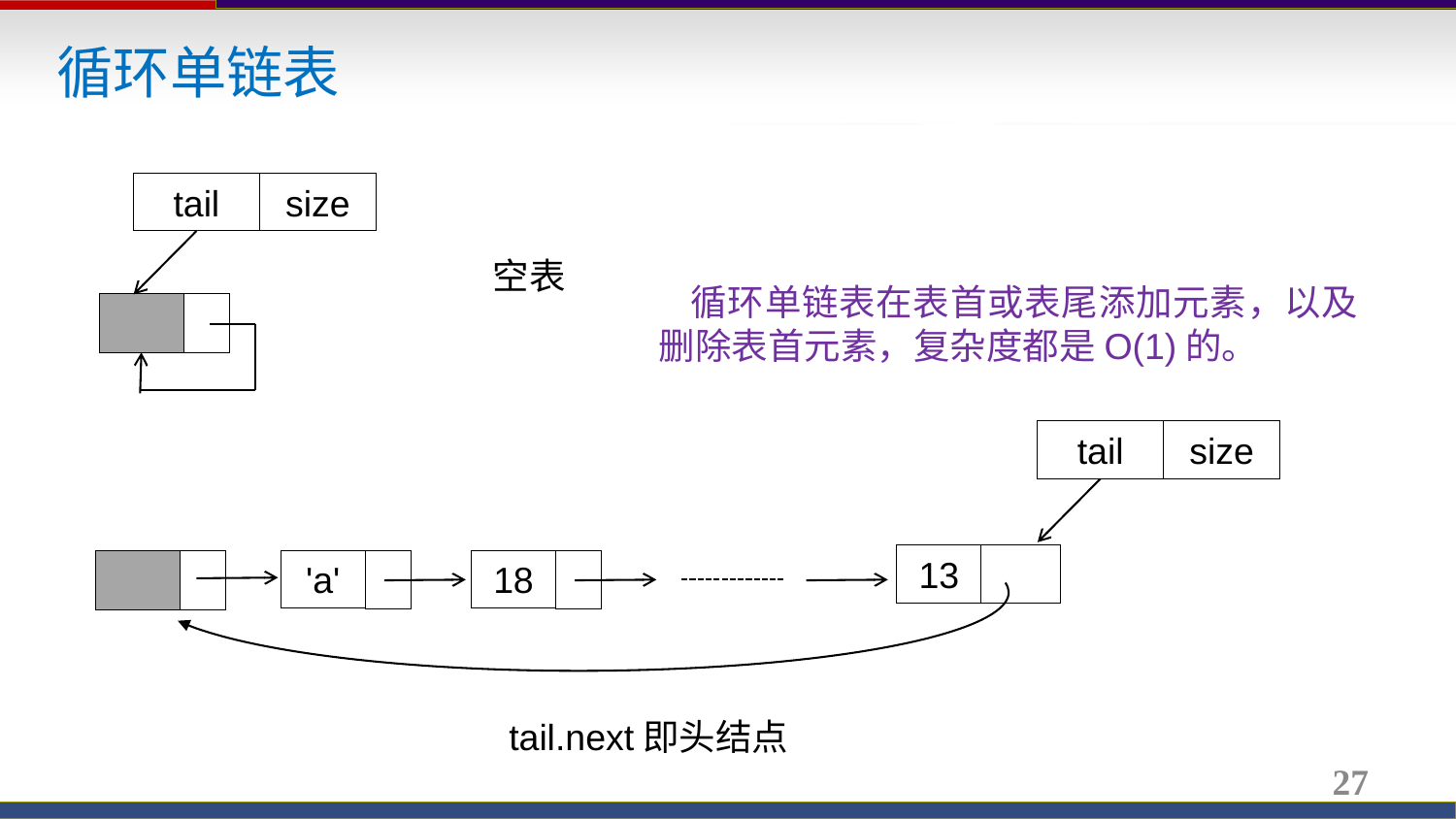

循环单链表
tail
size
空表
循环单链表在表首或表尾添加元素，以及删除表首元素，复杂度都是O(1)的。

tail
size

13

'a'

18

tail.next即头结点